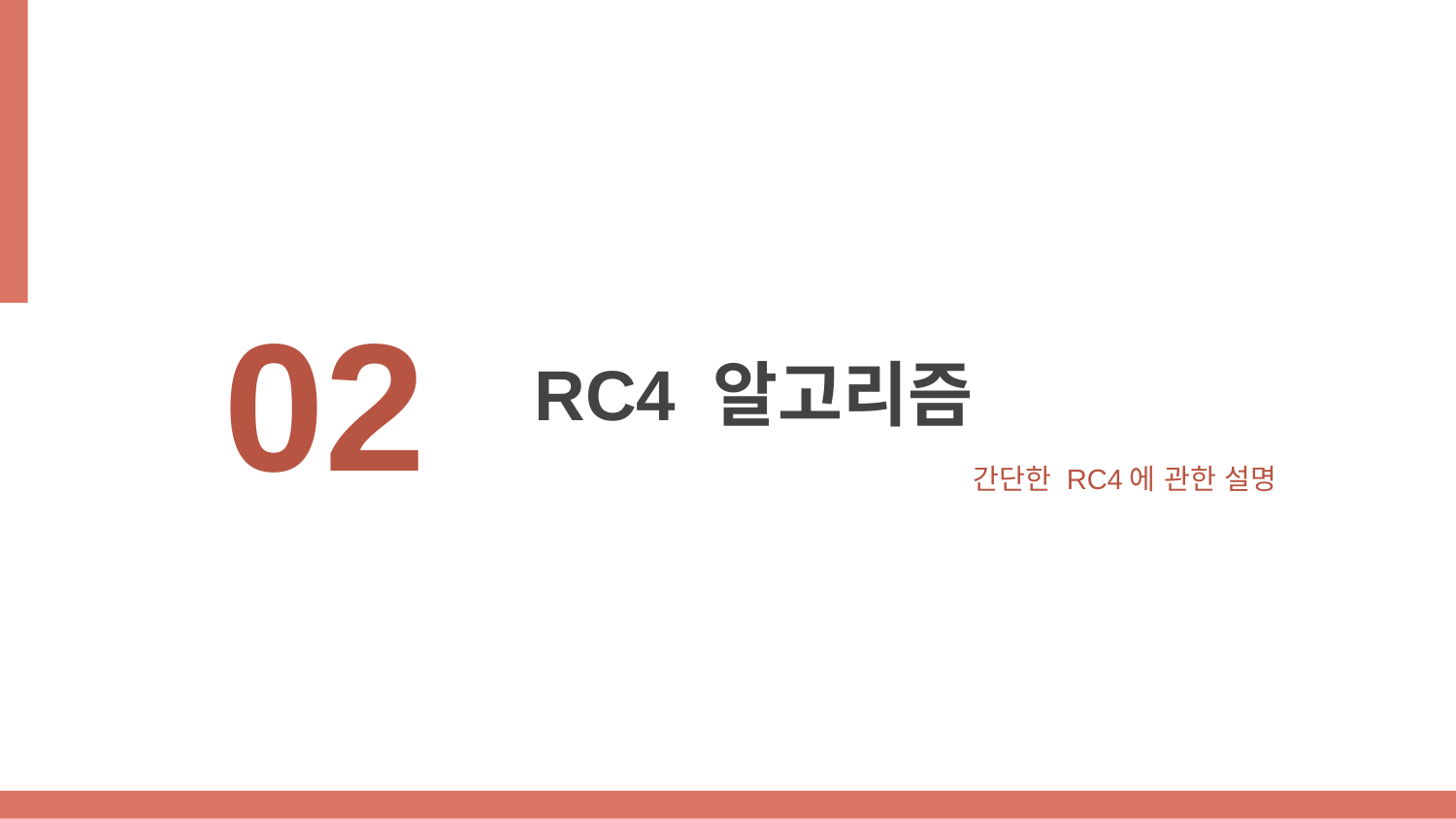

02
# RC4 알고리즘
간단한 RC4에 관한 설명